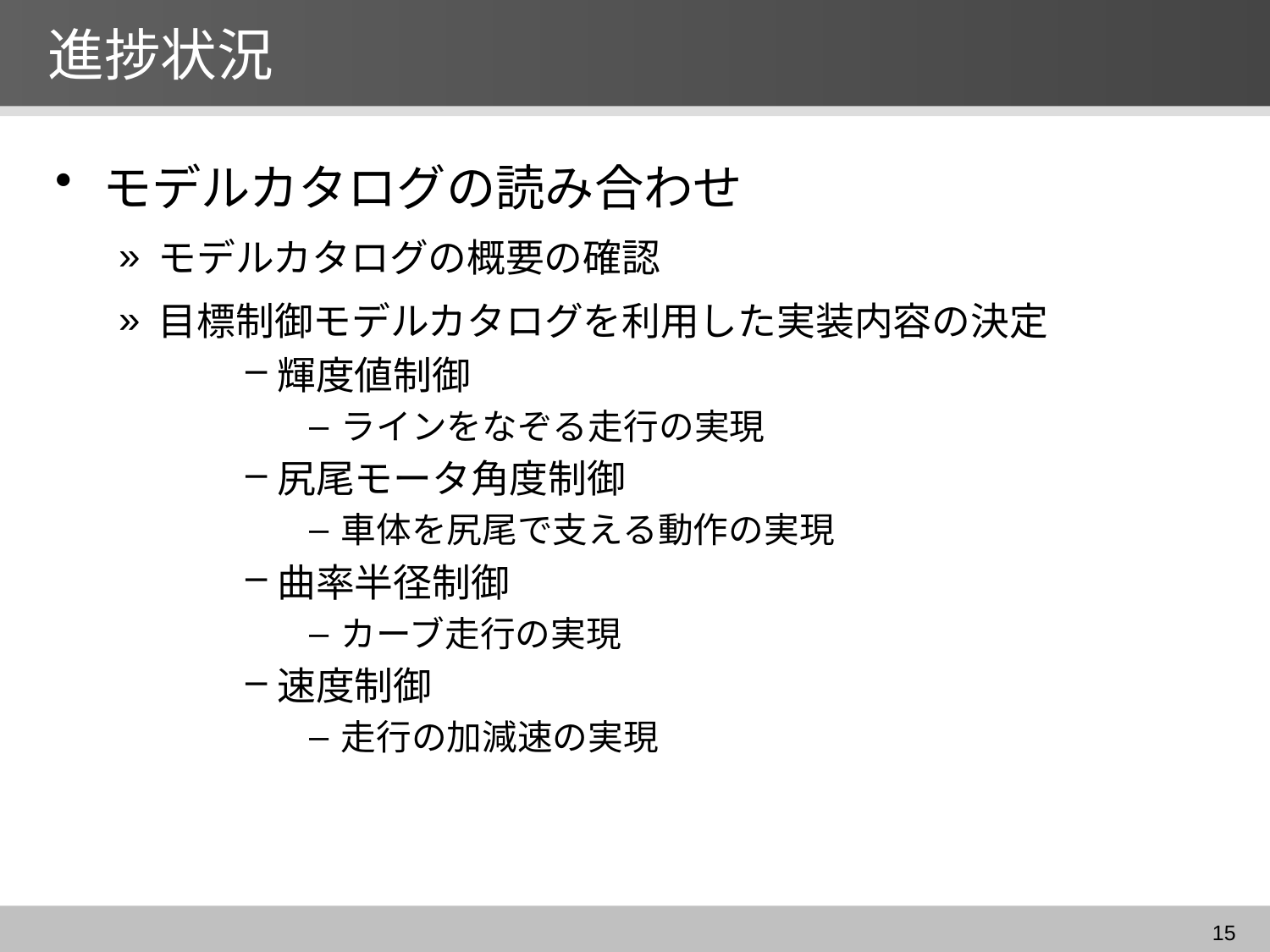

# 進捗状況
モデルカタログの読み合わせ
モデルカタログの概要の確認
目標制御モデルカタログを利用した実装内容の決定
輝度値制御
ラインをなぞる走行の実現
尻尾モータ角度制御
車体を尻尾で支える動作の実現
曲率半径制御
カーブ走行の実現
速度制御
走行の加減速の実現
15